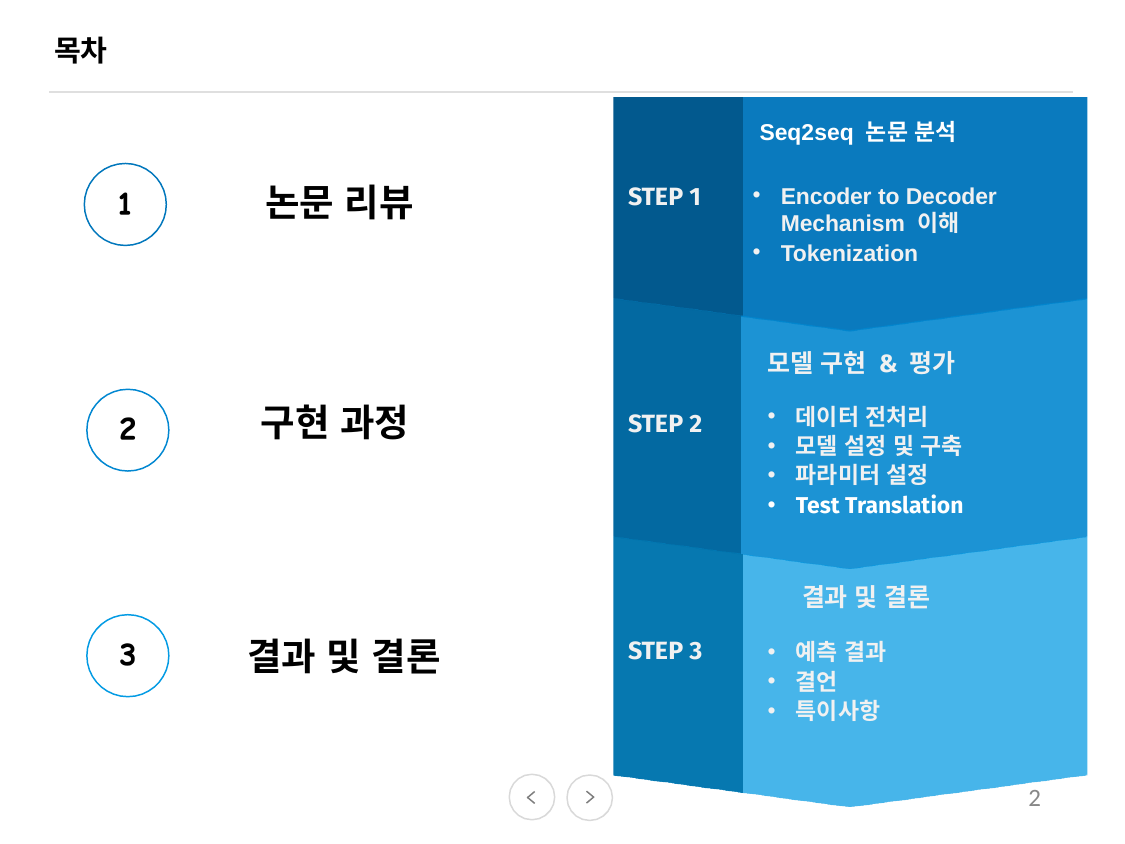

목차

Seq2seq 논문 분석

Encoder to Decoder Mechanism 이해
Tokenization

논문 리뷰
STEP 1
1
모델 구현 & 평가

구현 과정

데이터 전처리
모델 설정 및 구축
파라미터 설정
Test Translation
STEP 2
2
결과 및 결론

결과 및 결론
STEP 3
3
예측 결과
결언
특이사항

2